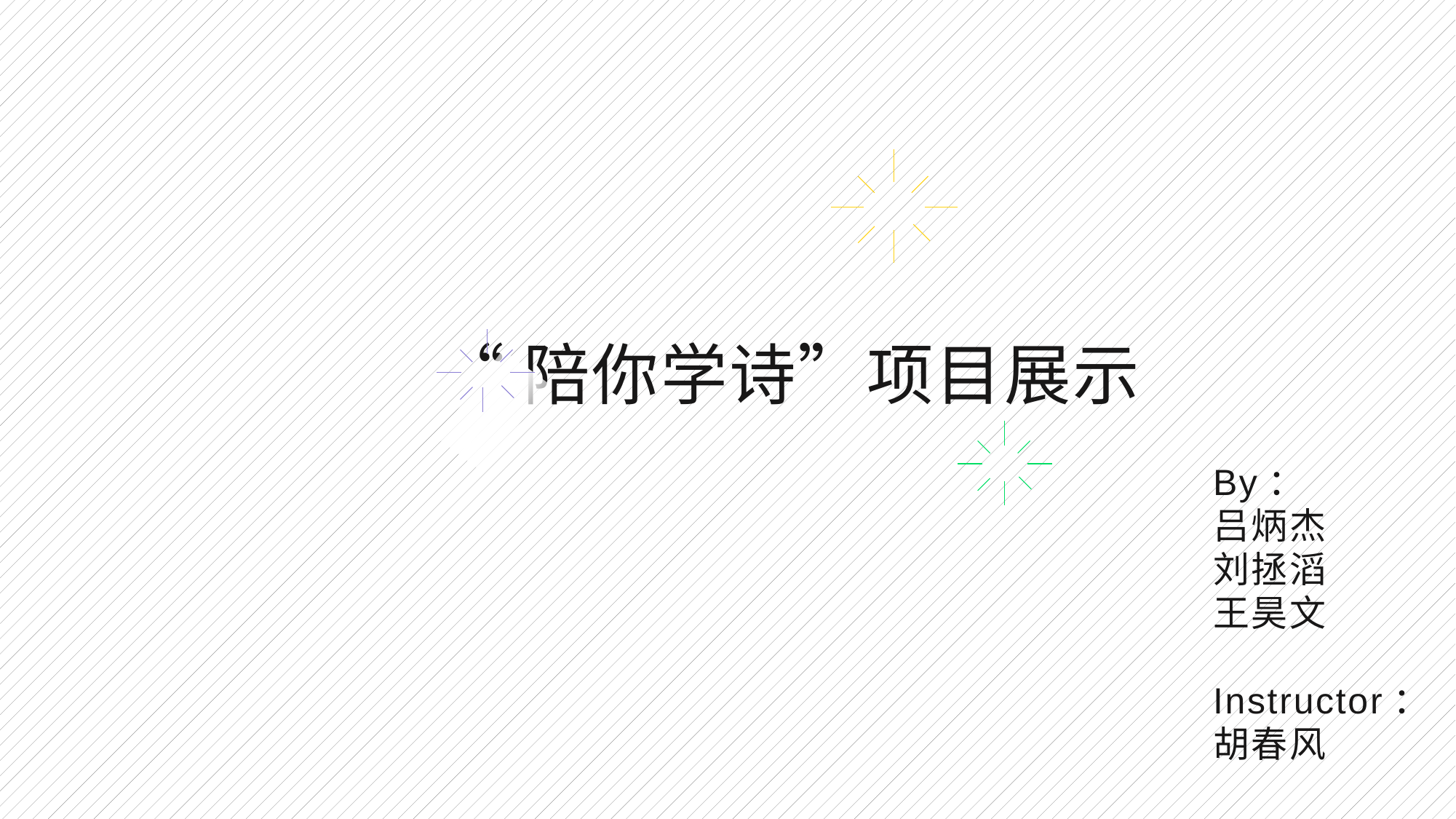

“陪你学诗”项目展示

By：
吕炳杰
刘拯滔
王昊文

Instructor：
胡春风